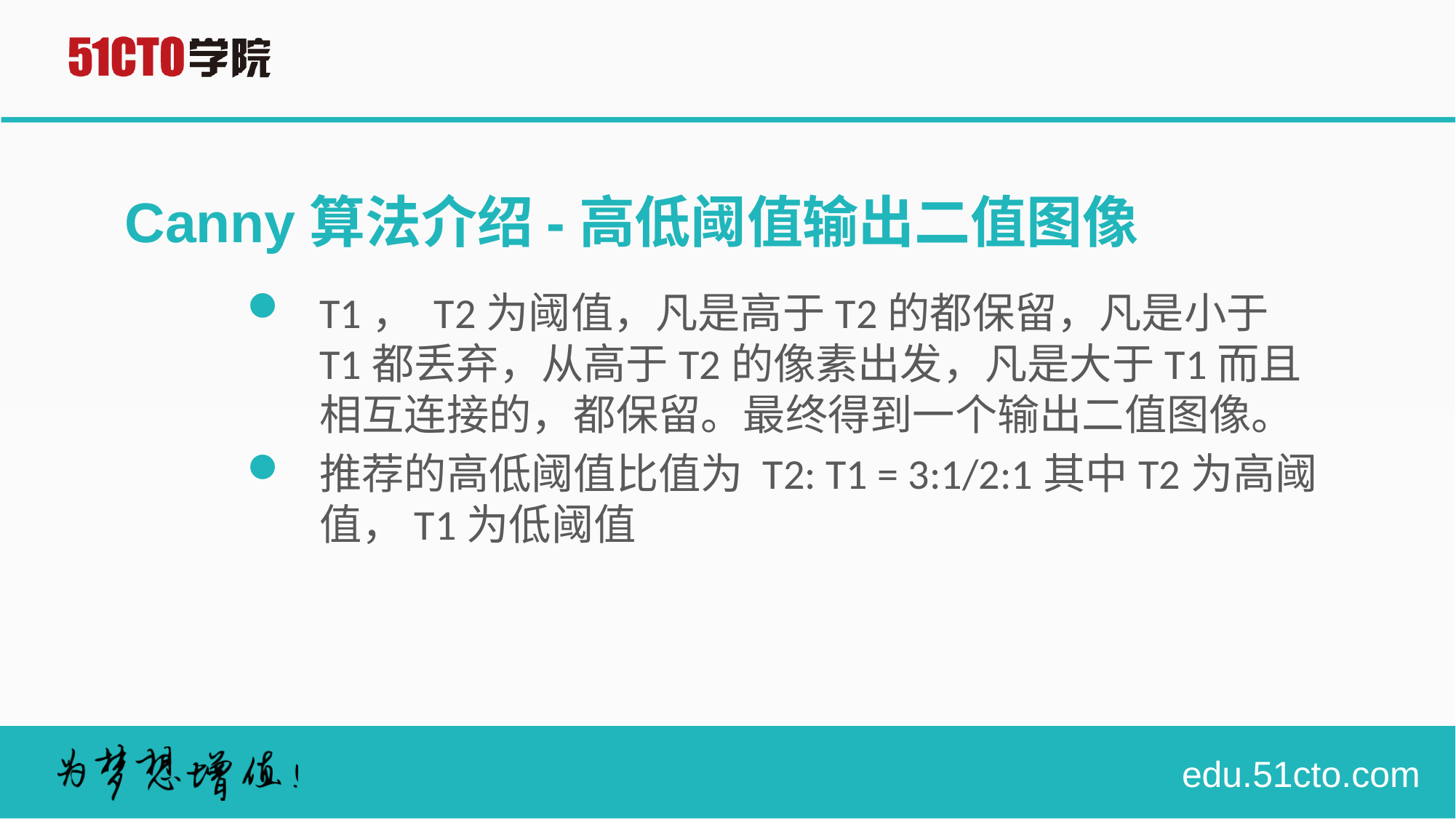

# Canny算法介绍-高低阈值输出二值图像
T1， T2为阈值，凡是高于T2的都保留，凡是小于T1都丢弃，从高于T2的像素出发，凡是大于T1而且相互连接的，都保留。最终得到一个输出二值图像。
推荐的高低阈值比值为 T2: T1 = 3:1/2:1其中T2为高阈值，T1为低阈值